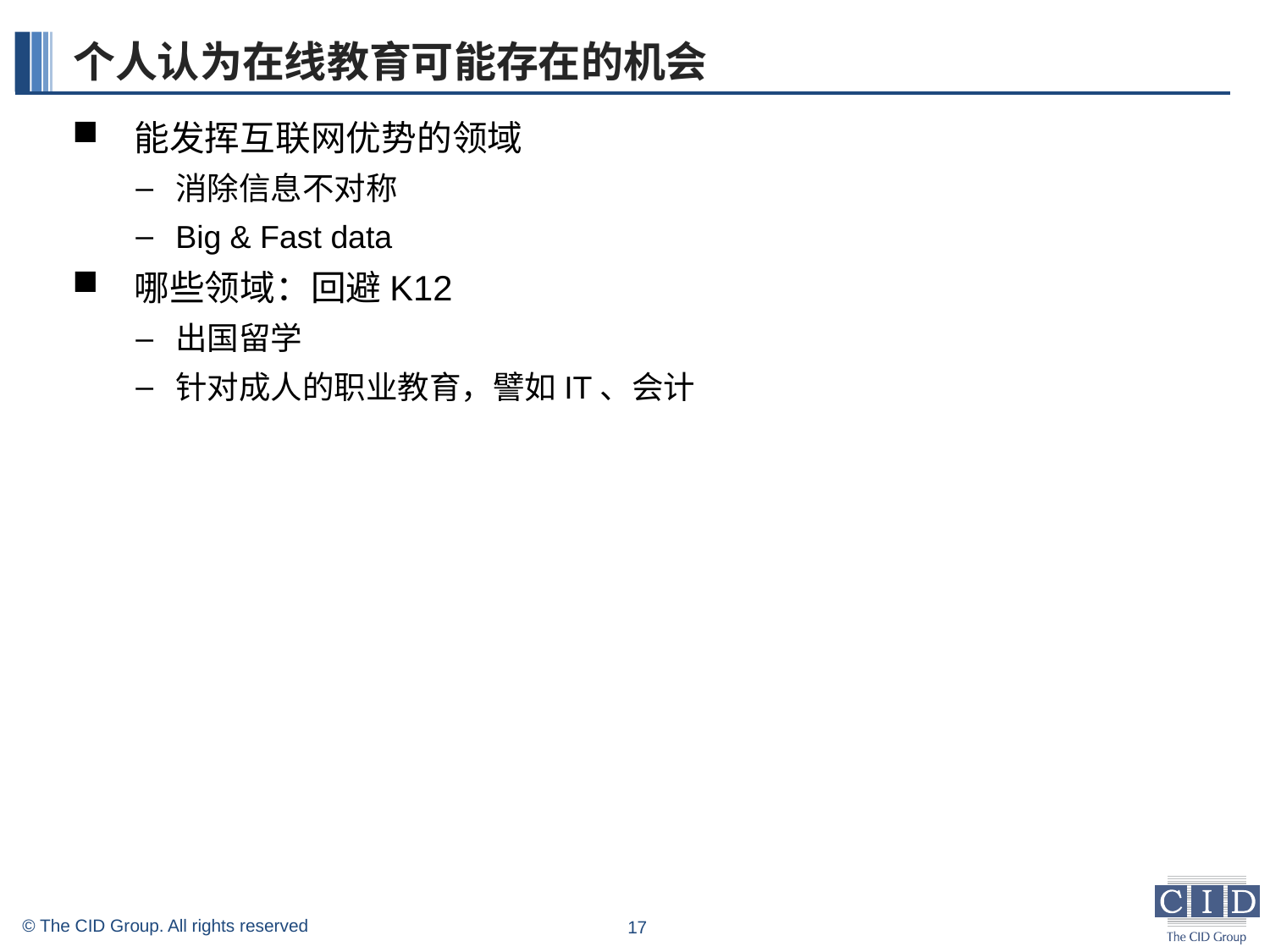

# 个人认为在线教育可能存在的机会
能发挥互联网优势的领域
消除信息不对称
Big & Fast data
哪些领域：回避K12
出国留学
针对成人的职业教育，譬如IT、会计